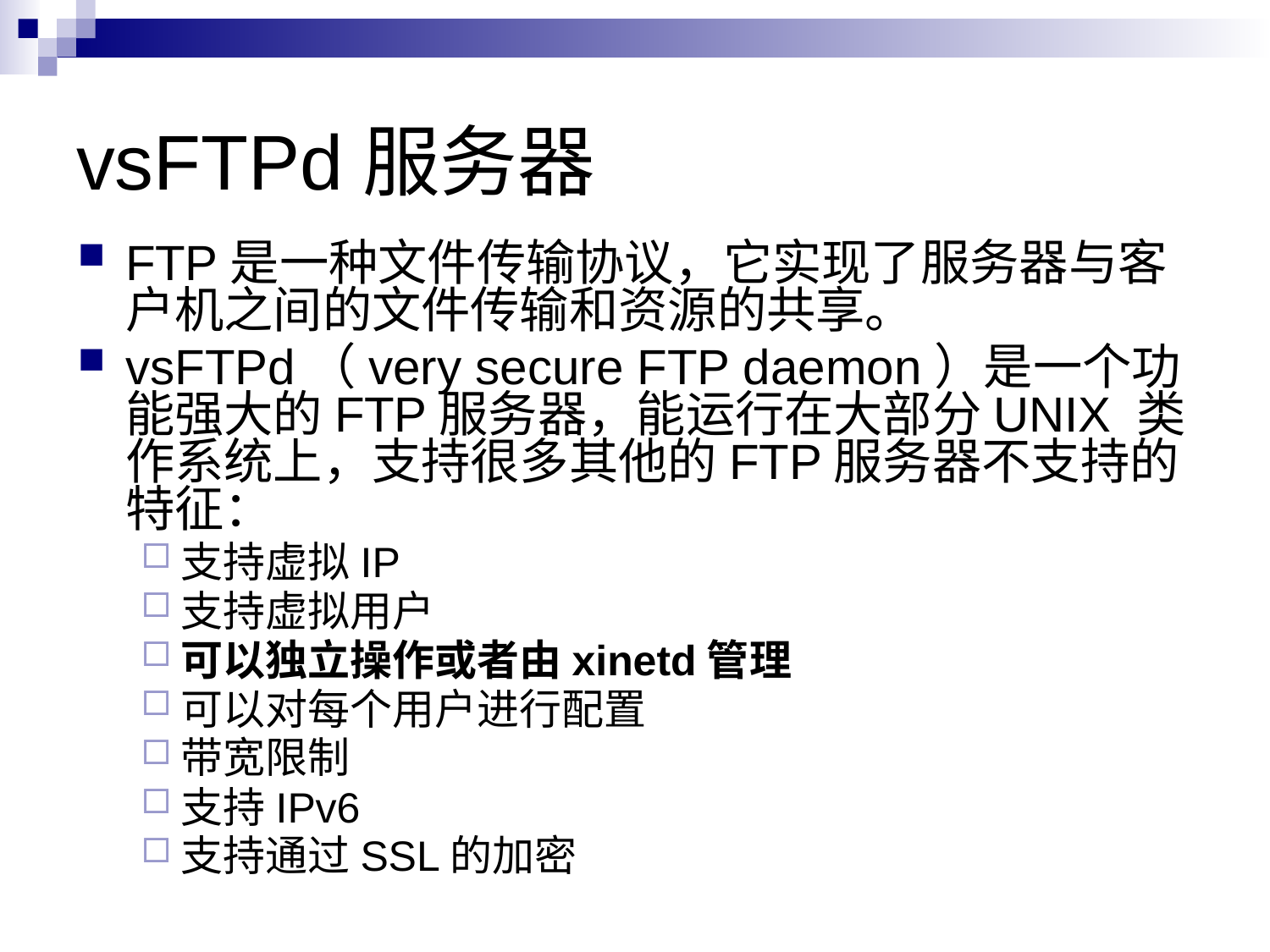

# vsFTPd服务器
FTP是一种文件传输协议，它实现了服务器与客户机之间的文件传输和资源的共享。
vsFTPd（very secure FTP daemon）是一个功能强大的FTP服务器，能运行在大部分UNIX 类作系统上，支持很多其他的FTP服务器不支持的特征：
支持虚拟IP
支持虚拟用户
可以独立操作或者由xinetd管理
可以对每个用户进行配置
带宽限制
支持IPv6
支持通过SSL的加密